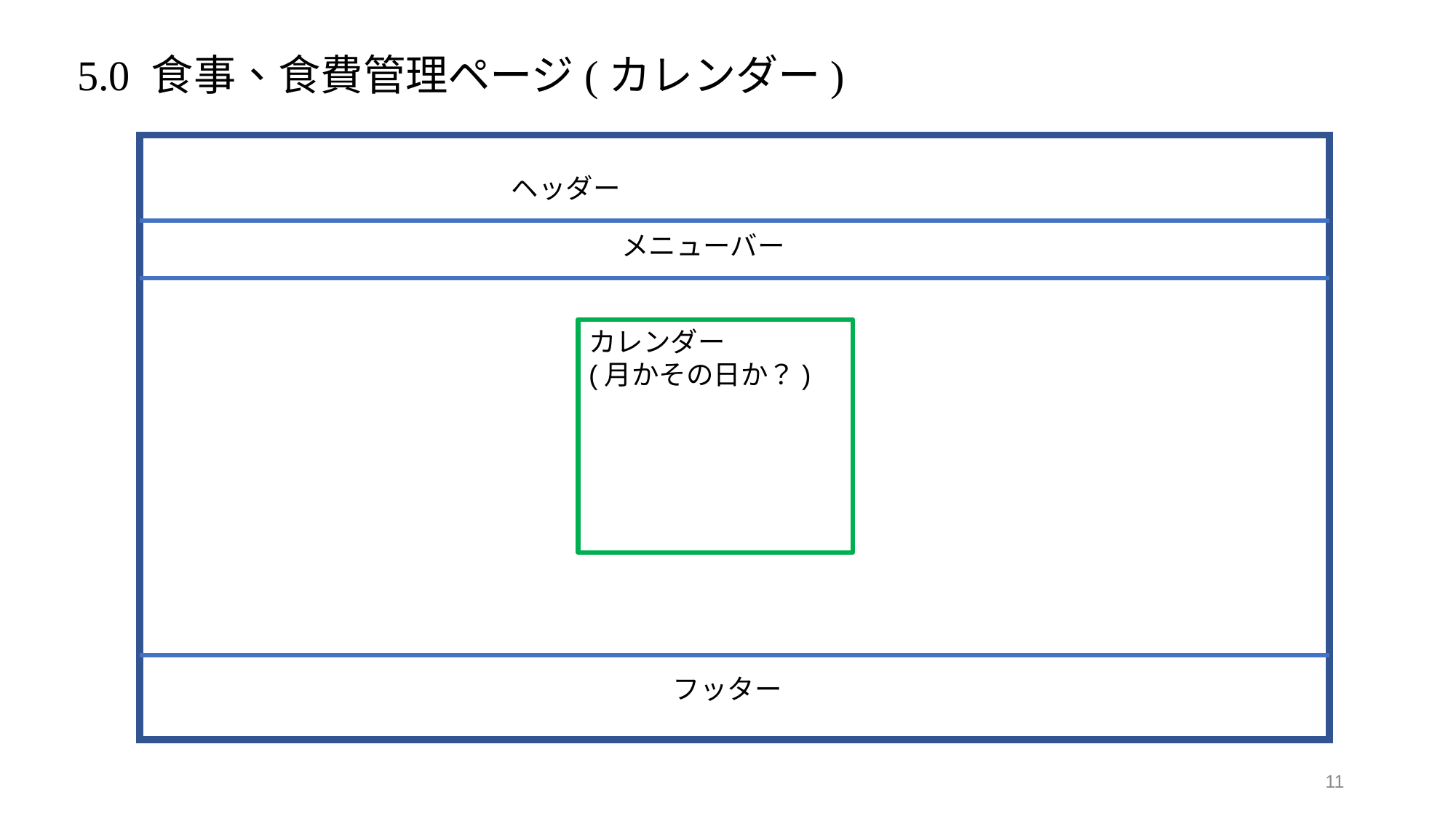

5.0 食事、食費管理ページ(カレンダー)

ヘッダー
メニューバー
カレンダー
(月かその日か？)
フッター
11